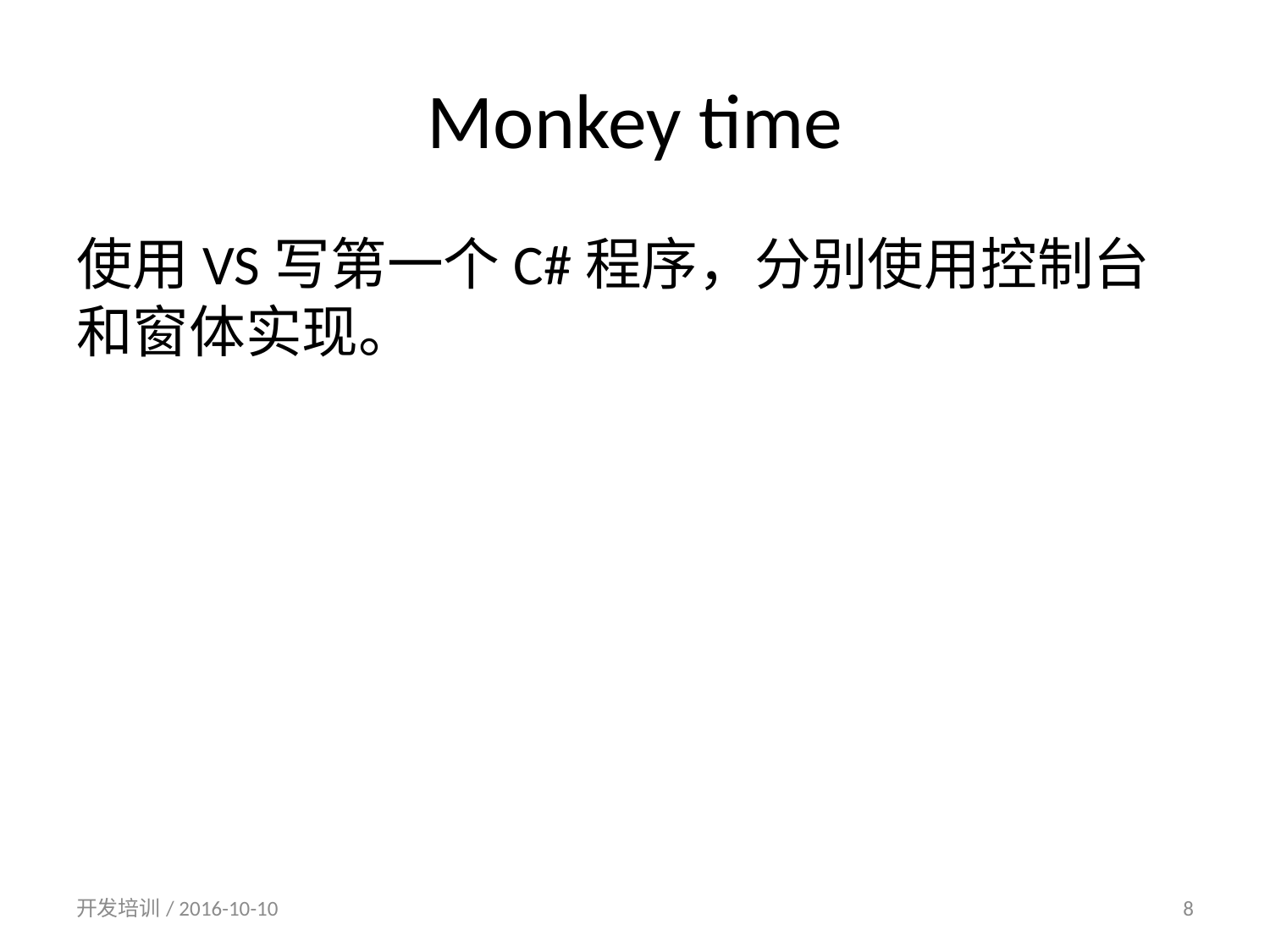

# Monkey time
使用VS写第一个C#程序，分别使用控制台和窗体实现。
开发培训/ 2016-10-10
8